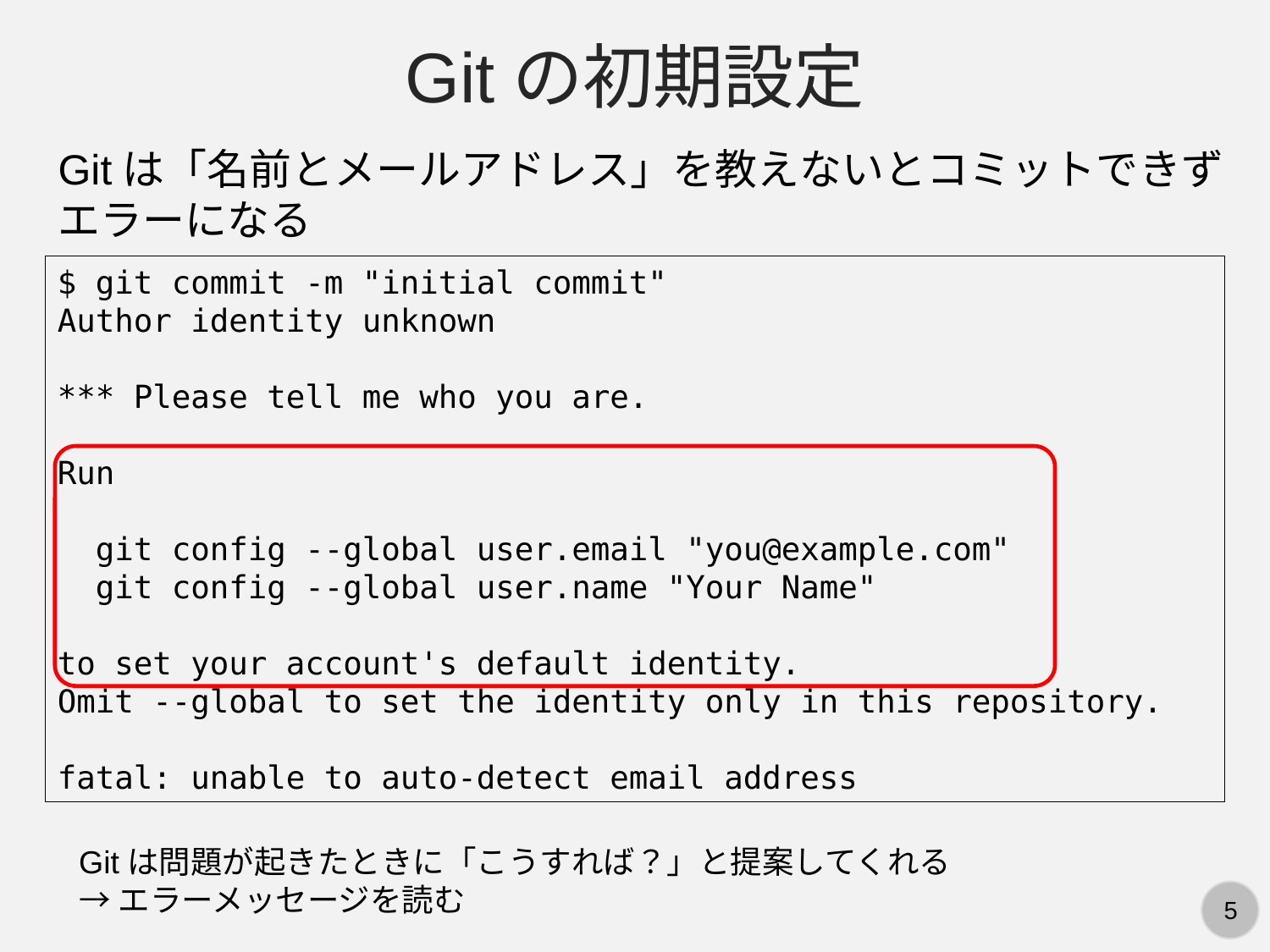

Gitの初期設定
Gitは「名前とメールアドレス」を教えないとコミットできず
エラーになる
$ git commit -m "initial commit"
Author identity unknown

*** Please tell me who you are.

Run

  git config --global user.email "you@example.com"
  git config --global user.name "Your Name"

to set your account's default identity.
Omit --global to set the identity only in this repository.

fatal: unable to auto-detect email address

Gitは問題が起きたときに「こうすれば？」と提案してくれる
→エラーメッセージを読む